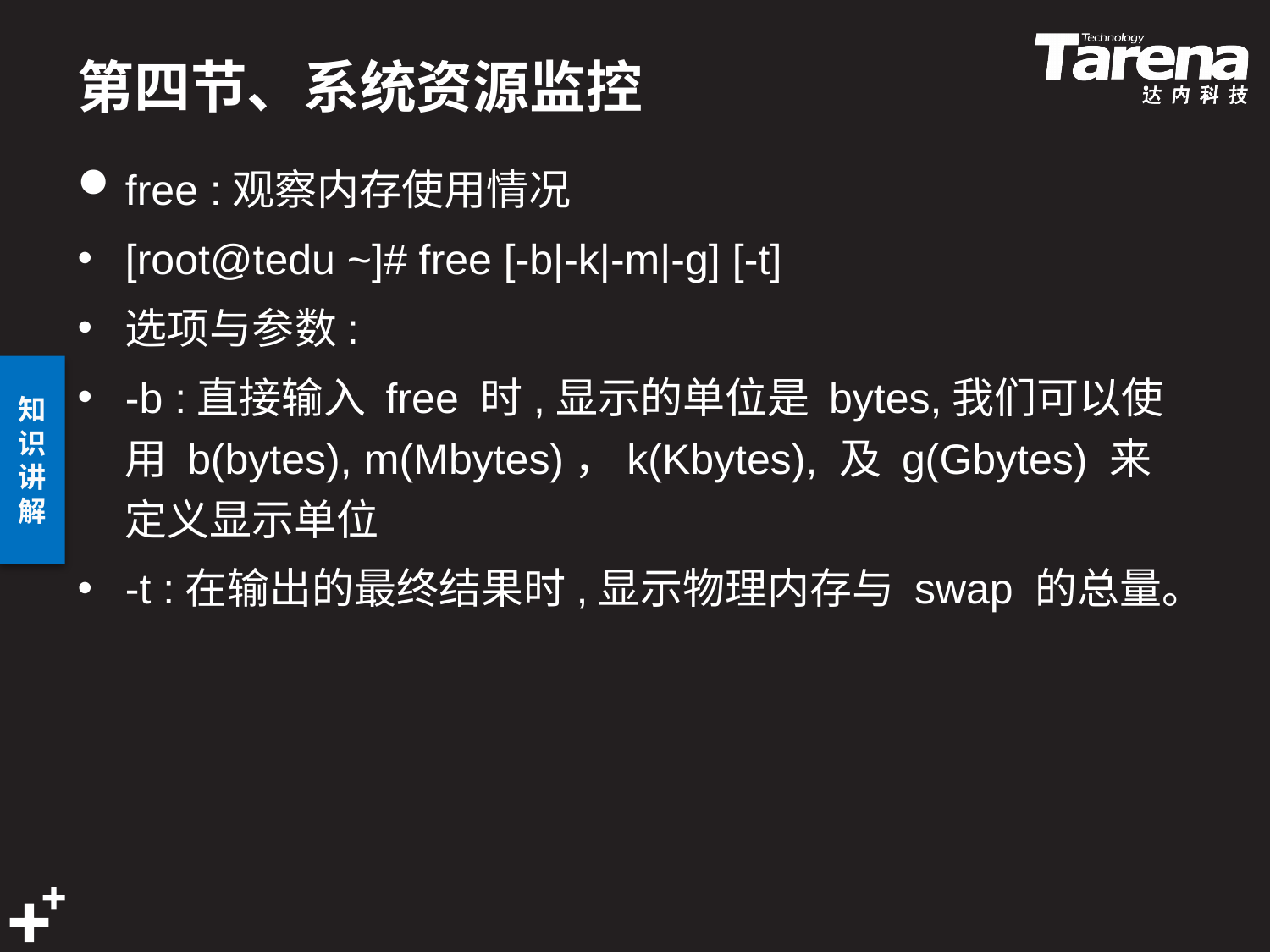

# 第四节、系统资源监控
free :观察内存使用情况
[root@tedu ~]# free [-b|-k|-m|-g] [-t]
选项与参数:
-b :直接输入 free 时,显示的单位是 bytes,我们可以使用 b(bytes), m(Mbytes)，k(Kbytes), 及 g(Gbytes) 来定义显示单位
-t :在输出的最终结果时,显示物理内存与 swap 的总量。